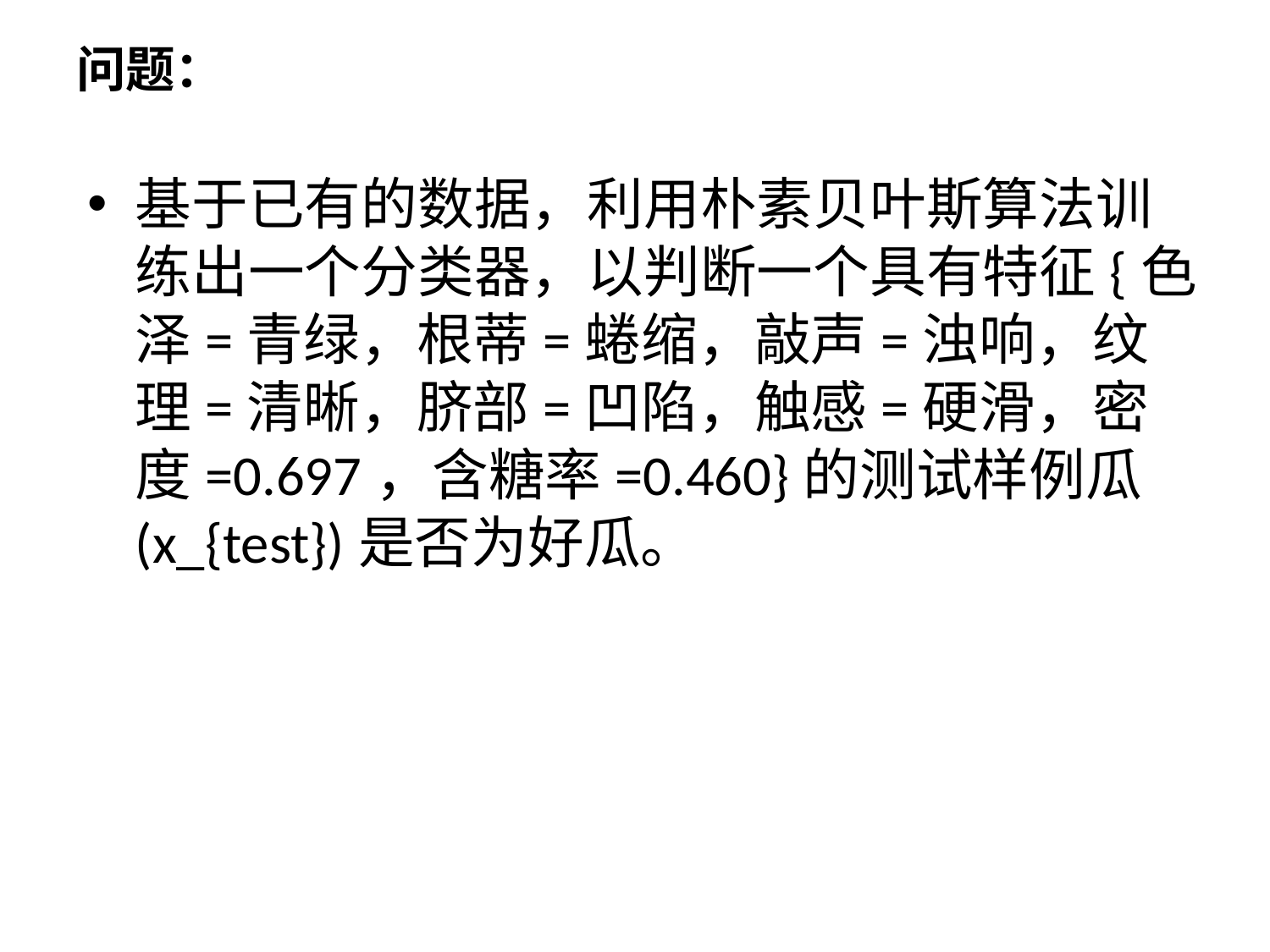

# 问题：
基于已有的数据，利用朴素贝叶斯算法训练出一个分类器，以判断一个具有特征{色泽=青绿，根蒂=蜷缩，敲声=浊响，纹理=清晰，脐部=凹陷，触感=硬滑，密度=0.697，含糖率=0.460}的测试样例瓜(x_{test})是否为好瓜。